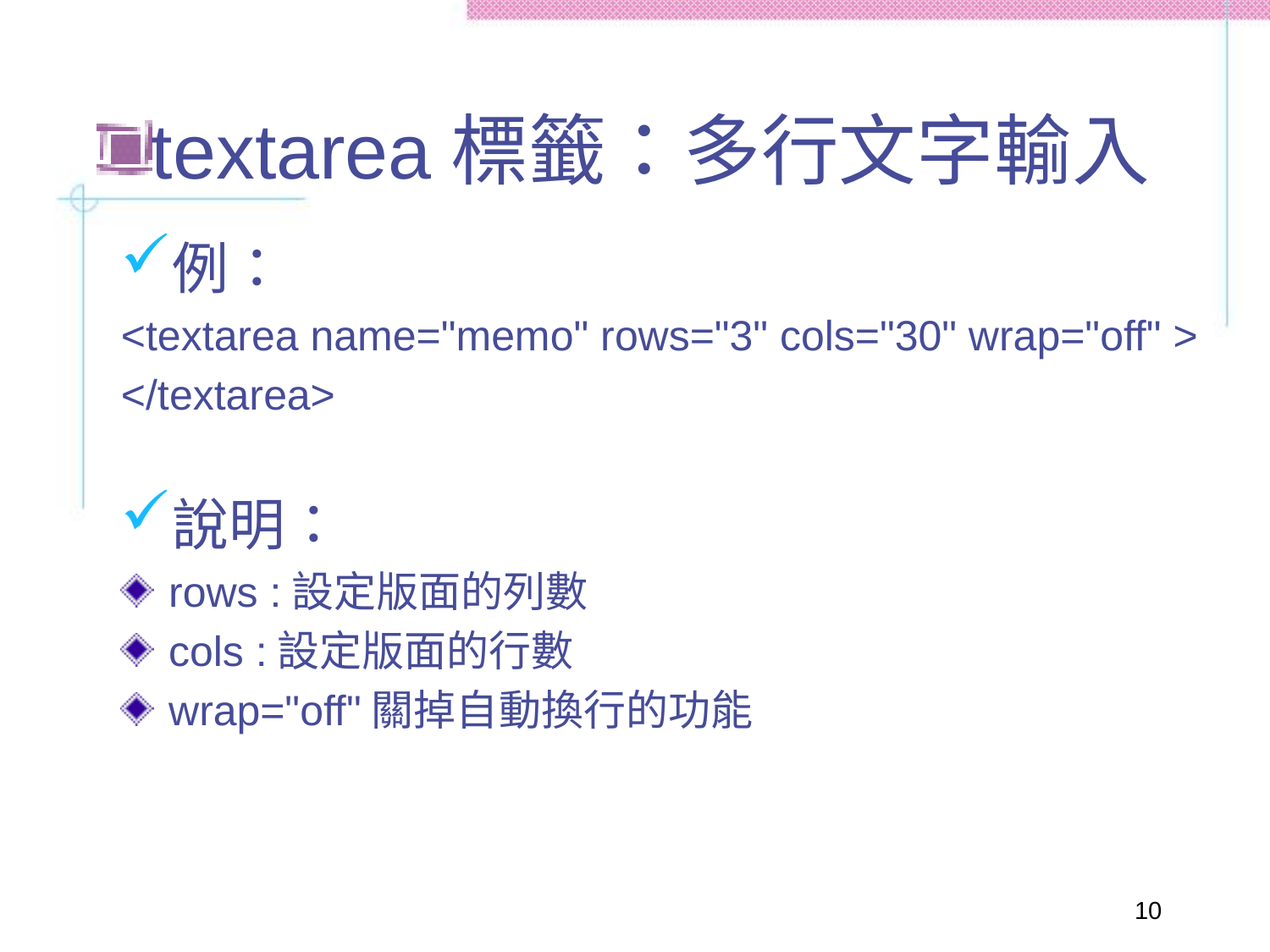

# textarea標籤：多行文字輸入
例：
<textarea name="memo" rows="3" cols="30" wrap="off" >
</textarea>

說明：
rows :設定版面的列數
cols :設定版面的行數
wrap="off"關掉自動換行的功能
10